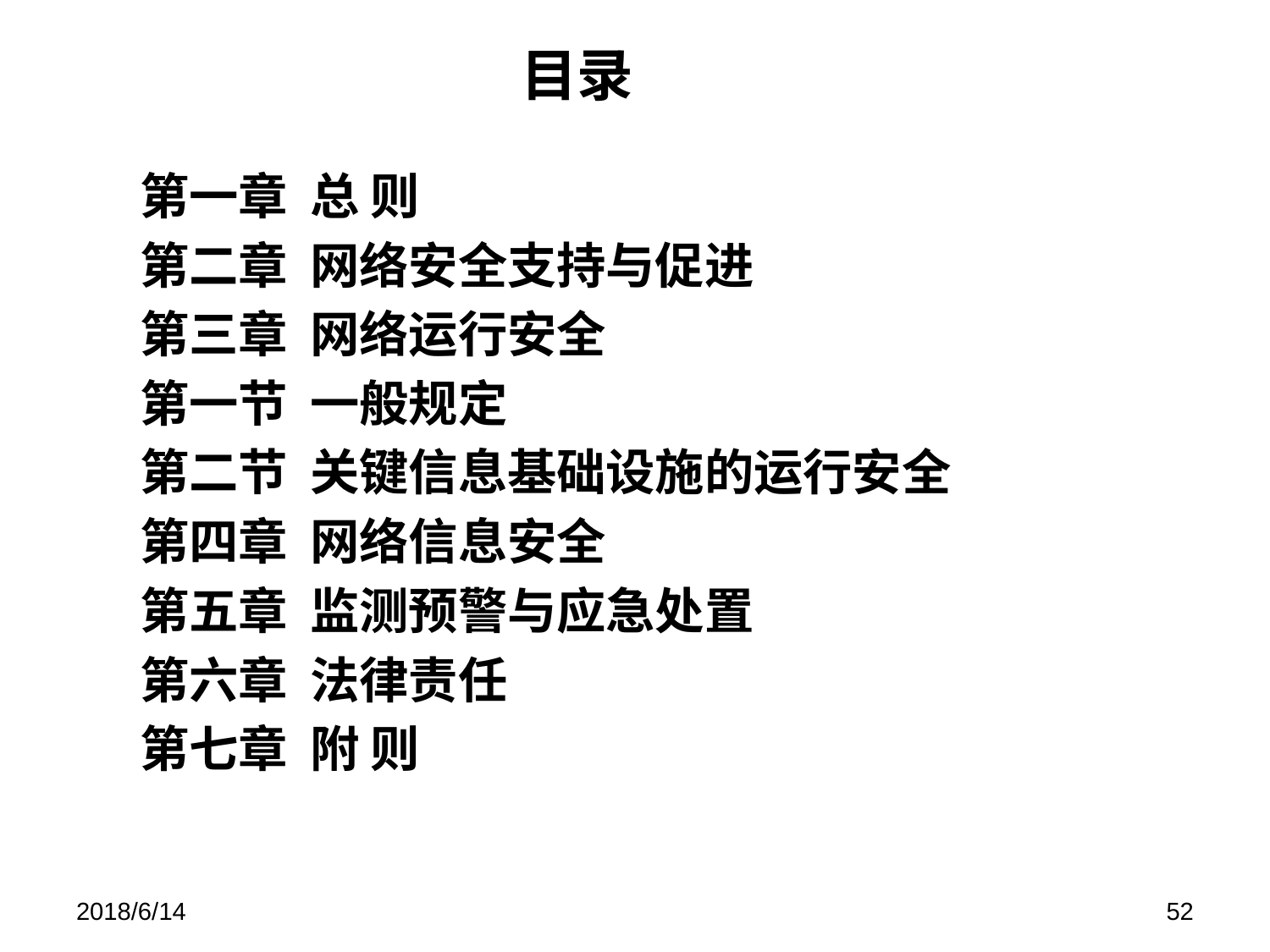

# 目录
第一章  总 则
第二章  网络安全支持与促进
第三章  网络运行安全
第一节  一般规定
第二节  关键信息基础设施的运行安全
第四章  网络信息安全
第五章  监测预警与应急处置
第六章  法律责任
第七章  附 则

2018/6/14
52